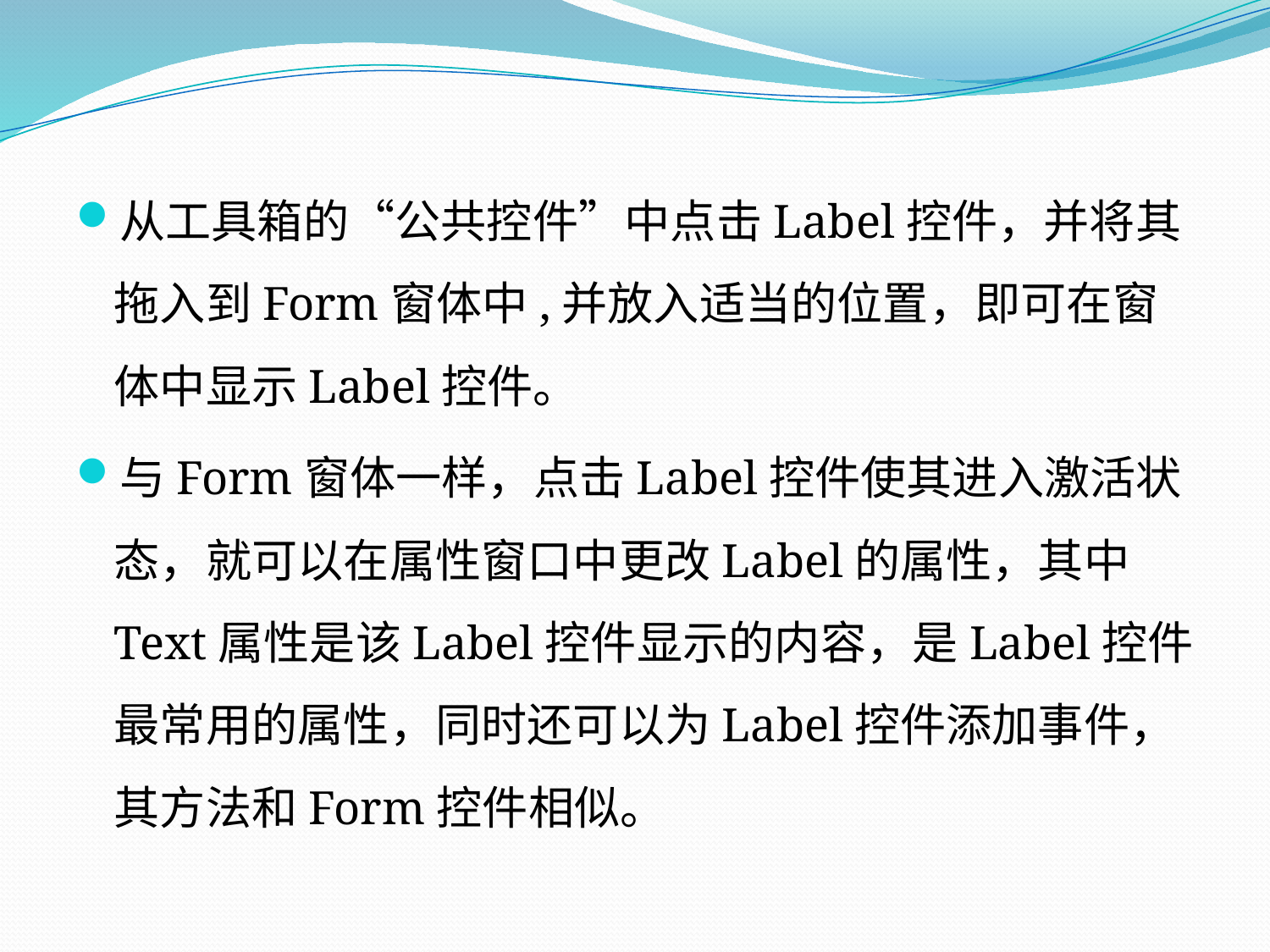

从工具箱的“公共控件”中点击Label控件，并将其拖入到Form窗体中,并放入适当的位置，即可在窗体中显示Label控件。
与Form窗体一样，点击Label控件使其进入激活状态，就可以在属性窗口中更改Label的属性，其中Text属性是该Label控件显示的内容，是Label控件最常用的属性，同时还可以为Label控件添加事件，其方法和Form控件相似。